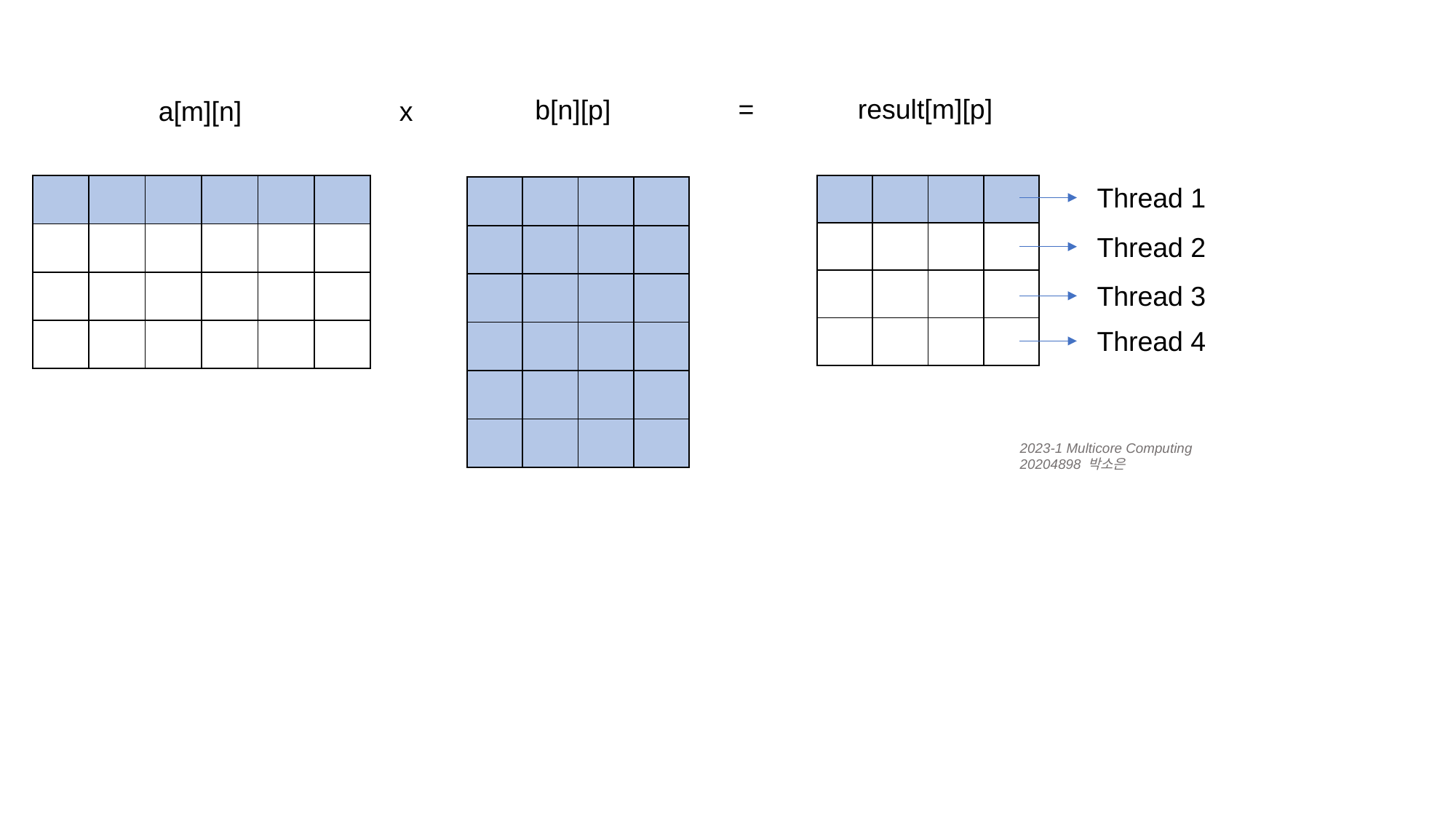

=
result[m][p]
b[n][p]
x
a[m][n]
|  |  |  |  |
| --- | --- | --- | --- |
|  |  |  |  |
|  |  |  |  |
|  |  |  |  |
Thread 1
|  |  |  |  |  |  |
| --- | --- | --- | --- | --- | --- |
|  |  |  |  |  |  |
|  |  |  |  |  |  |
|  |  |  |  |  |  |
|  |  |  |  |
| --- | --- | --- | --- |
|  |  |  |  |
|  |  |  |  |
|  |  |  |  |
|  |  |  |  |
|  |  |  |  |
Thread 2
Thread 3
Thread 4
2023-1 Multicore Computing
20204898 박소은